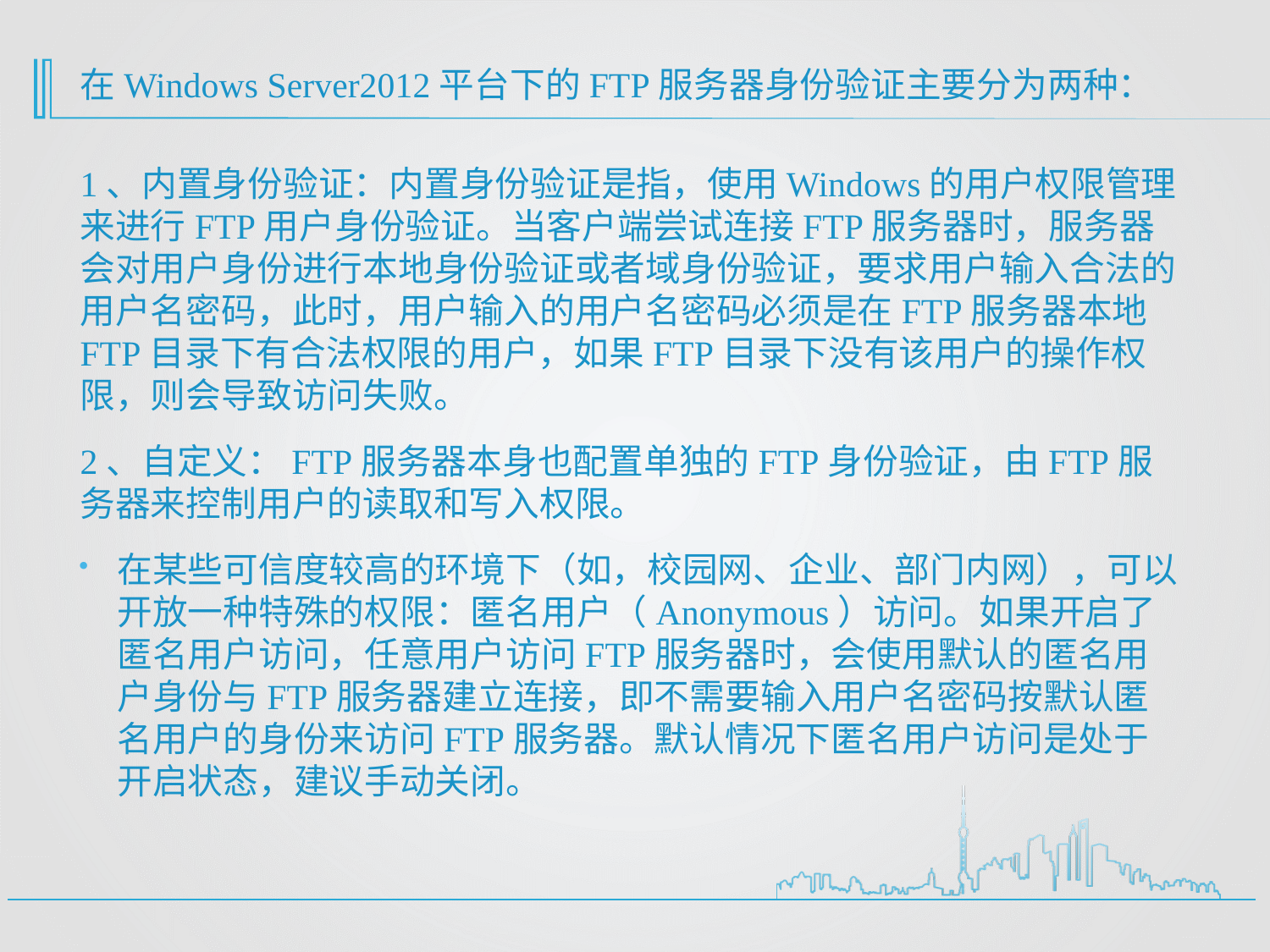

# 在Windows Server2012平台下的FTP服务器身份验证主要分为两种：
1、内置身份验证：内置身份验证是指，使用Windows的用户权限管理来进行FTP用户身份验证。当客户端尝试连接FTP服务器时，服务器会对用户身份进行本地身份验证或者域身份验证，要求用户输入合法的用户名密码，此时，用户输入的用户名密码必须是在FTP服务器本地FTP目录下有合法权限的用户，如果FTP目录下没有该用户的操作权限，则会导致访问失败。
2、自定义：FTP服务器本身也配置单独的FTP身份验证，由FTP服务器来控制用户的读取和写入权限。
在某些可信度较高的环境下（如，校园网、企业、部门内网），可以开放一种特殊的权限：匿名用户（Anonymous）访问。如果开启了匿名用户访问，任意用户访问FTP服务器时，会使用默认的匿名用户身份与FTP服务器建立连接，即不需要输入用户名密码按默认匿名用户的身份来访问FTP服务器。默认情况下匿名用户访问是处于开启状态，建议手动关闭。